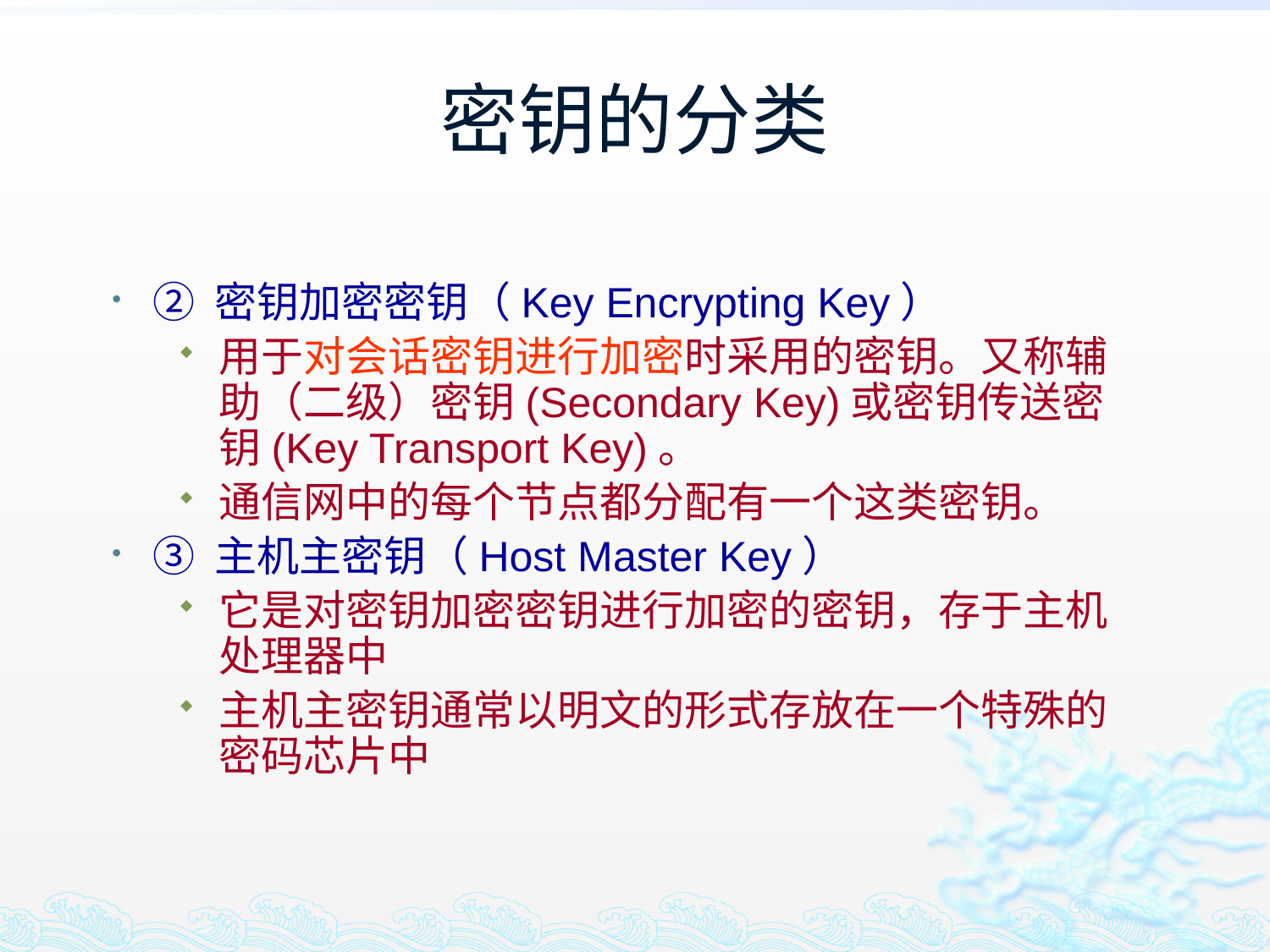

# 密钥的分类
② 密钥加密密钥（Key Encrypting Key）
用于对会话密钥进行加密时采用的密钥。又称辅助（二级）密钥(Secondary Key)或密钥传送密钥(Key Transport Key)。
通信网中的每个节点都分配有一个这类密钥。
③ 主机主密钥（Host Master Key）
它是对密钥加密密钥进行加密的密钥，存于主机处理器中
主机主密钥通常以明文的形式存放在一个特殊的密码芯片中